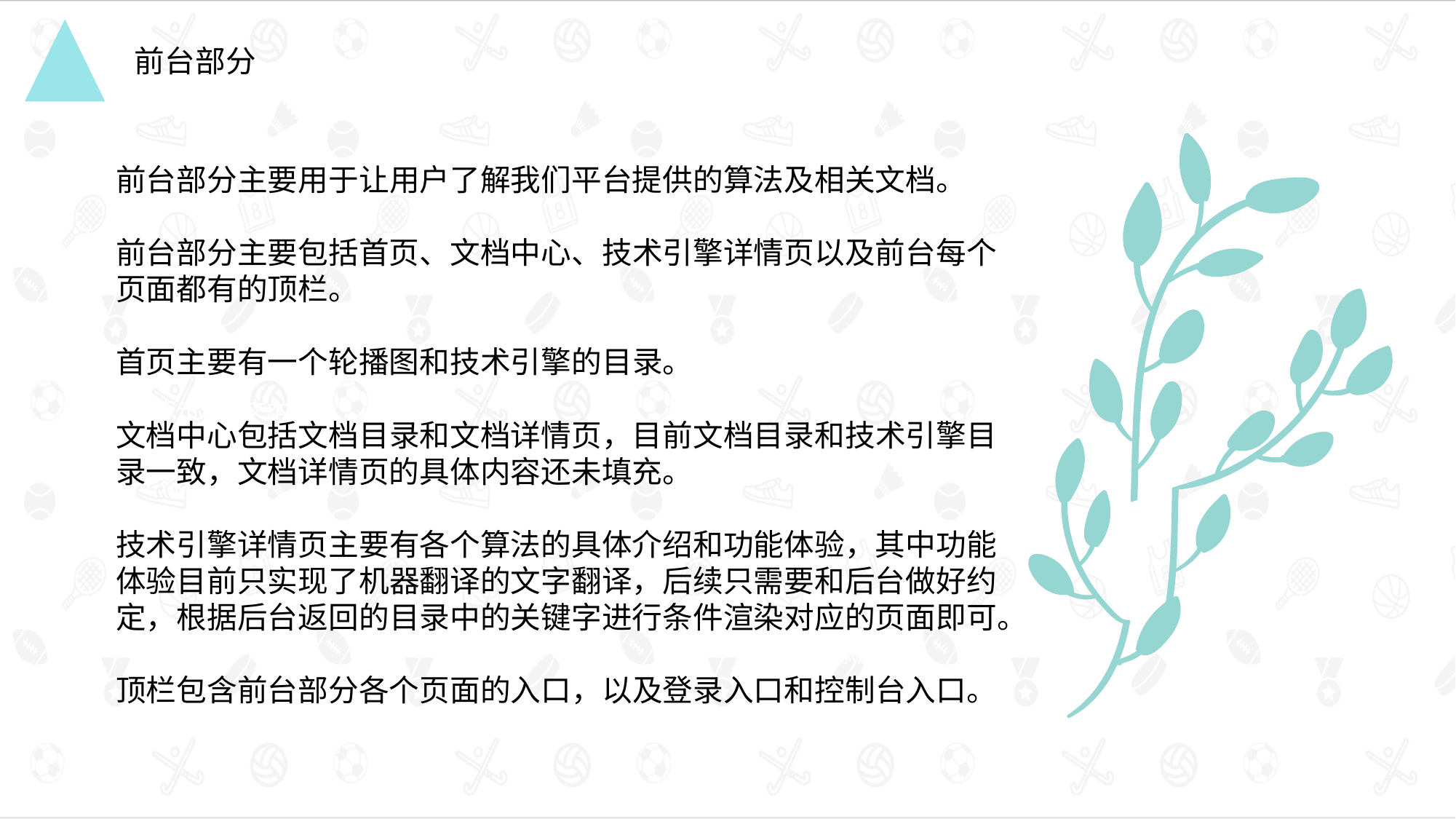

前台部分

前台部分主要用于让用户了解我们平台提供的算法及相关文档。

前台部分主要包括首页、文档中心、技术引擎详情页以及前台每个页面都有的顶栏。

首页主要有一个轮播图和技术引擎的目录。

文档中心包括文档目录和文档详情页，目前文档目录和技术引擎目录一致，文档详情页的具体内容还未填充。

技术引擎详情页主要有各个算法的具体介绍和功能体验，其中功能体验目前只实现了机器翻译的文字翻译，后续只需要和后台做好约定，根据后台返回的目录中的关键字进行条件渲染对应的页面即可。

顶栏包含前台部分各个页面的入口，以及登录入口和控制台入口。

点击添加文本
点击添加文本

点击添加文本

点击添加文本